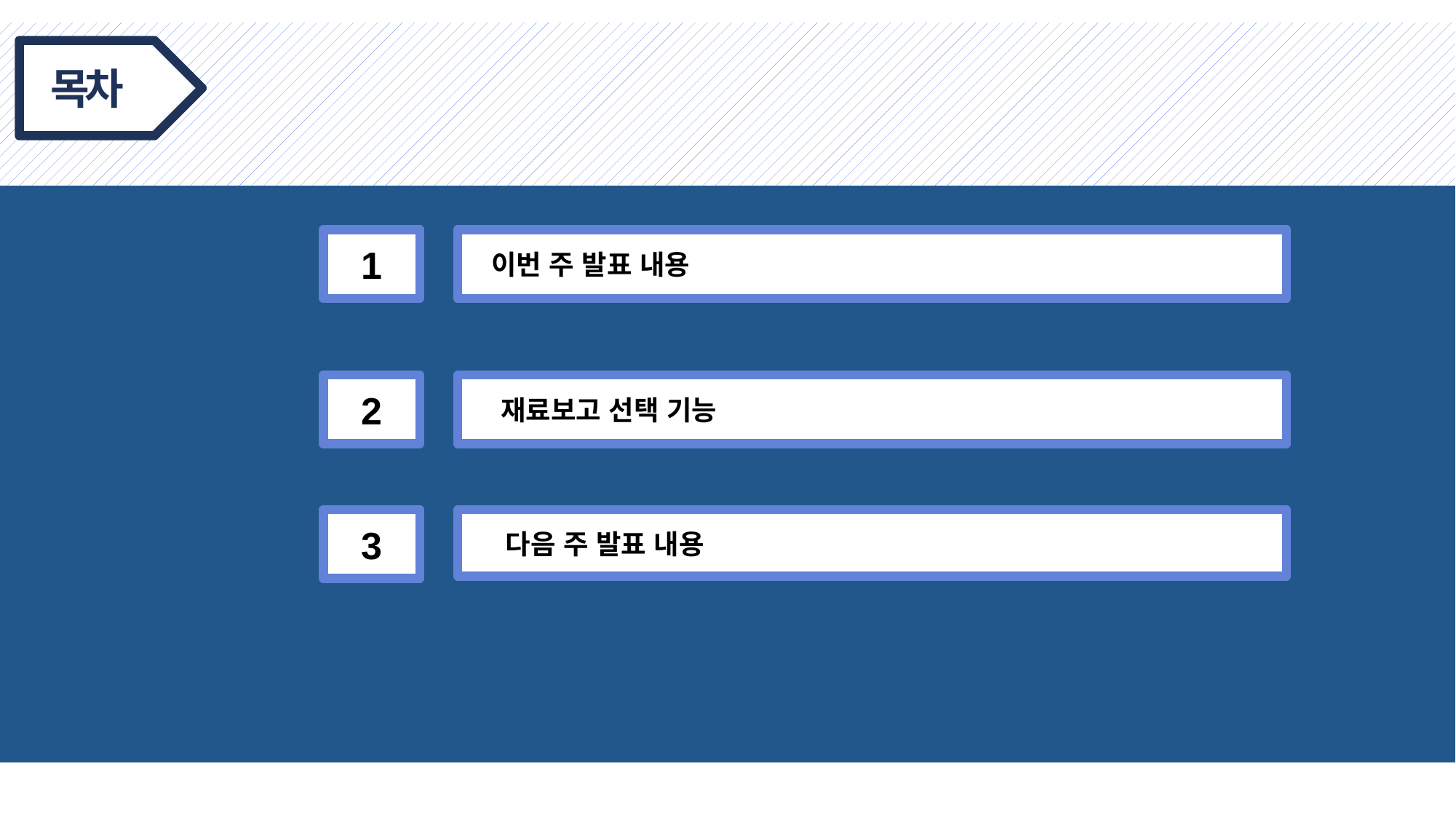

(
목차

1

이번 주 발표 내용
2

재료보고 선택 기능

3

 다음 주 발표 내용